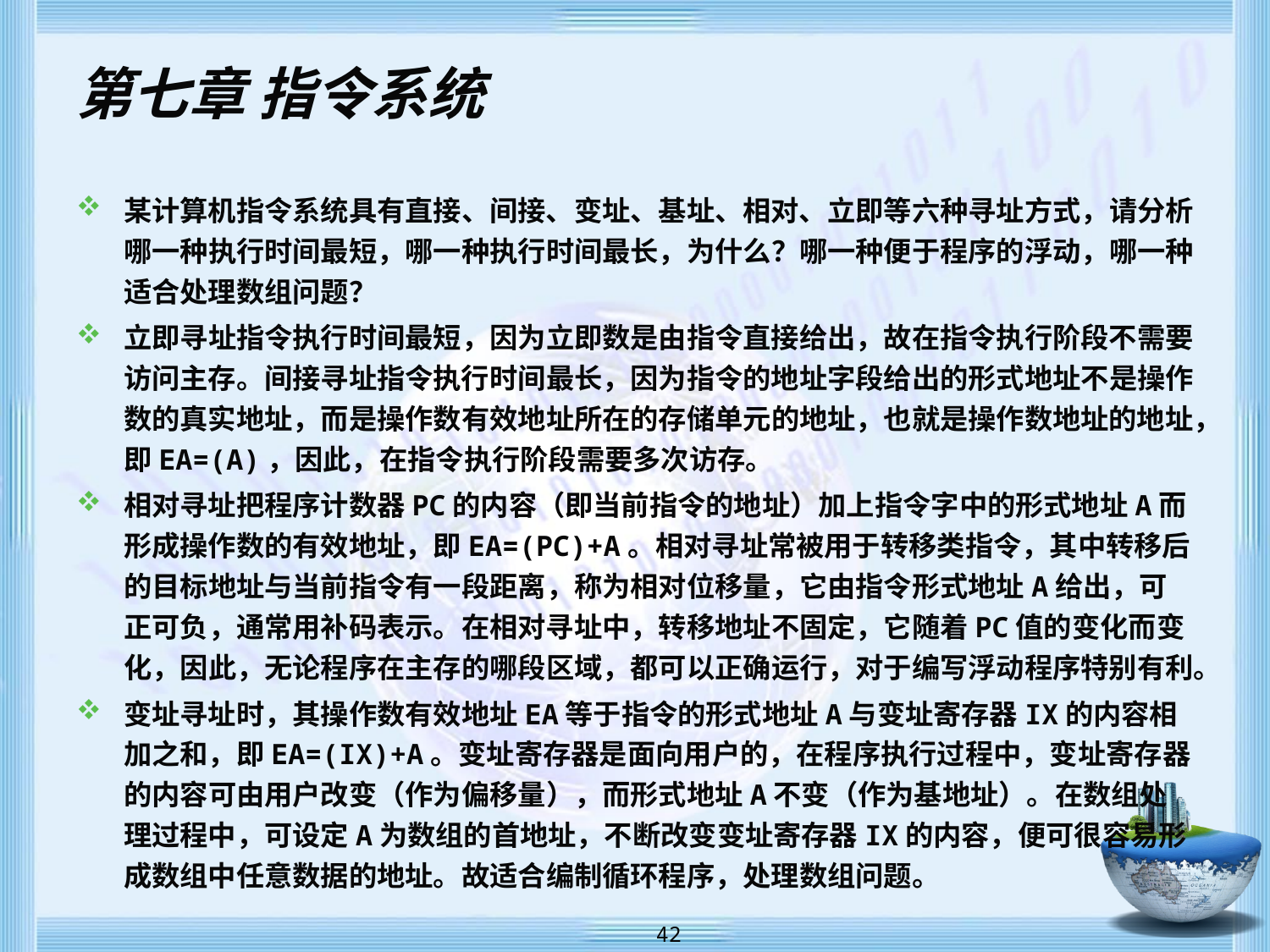

# 第七章 指令系统
某计算机指令系统具有直接、间接、变址、基址、相对、立即等六种寻址方式，请分析哪一种执行时间最短，哪一种执行时间最长，为什么？哪一种便于程序的浮动，哪一种适合处理数组问题？
立即寻址指令执行时间最短，因为立即数是由指令直接给出，故在指令执行阶段不需要访问主存。间接寻址指令执行时间最长，因为指令的地址字段给出的形式地址不是操作数的真实地址，而是操作数有效地址所在的存储单元的地址，也就是操作数地址的地址，即EA=(A)，因此，在指令执行阶段需要多次访存。
相对寻址把程序计数器PC的内容（即当前指令的地址）加上指令字中的形式地址A而形成操作数的有效地址，即EA=(PC)+A。相对寻址常被用于转移类指令，其中转移后的目标地址与当前指令有一段距离，称为相对位移量，它由指令形式地址A给出，可正可负，通常用补码表示。在相对寻址中，转移地址不固定，它随着PC值的变化而变化，因此，无论程序在主存的哪段区域，都可以正确运行，对于编写浮动程序特别有利。
变址寻址时，其操作数有效地址EA等于指令的形式地址A与变址寄存器IX的内容相加之和，即EA=(IX)+A。变址寄存器是面向用户的，在程序执行过程中，变址寄存器的内容可由用户改变（作为偏移量），而形式地址A不变（作为基地址）。在数组处理过程中，可设定A为数组的首地址，不断改变变址寄存器IX的内容，便可很容易形成数组中任意数据的地址。故适合编制循环程序，处理数组问题。

    42